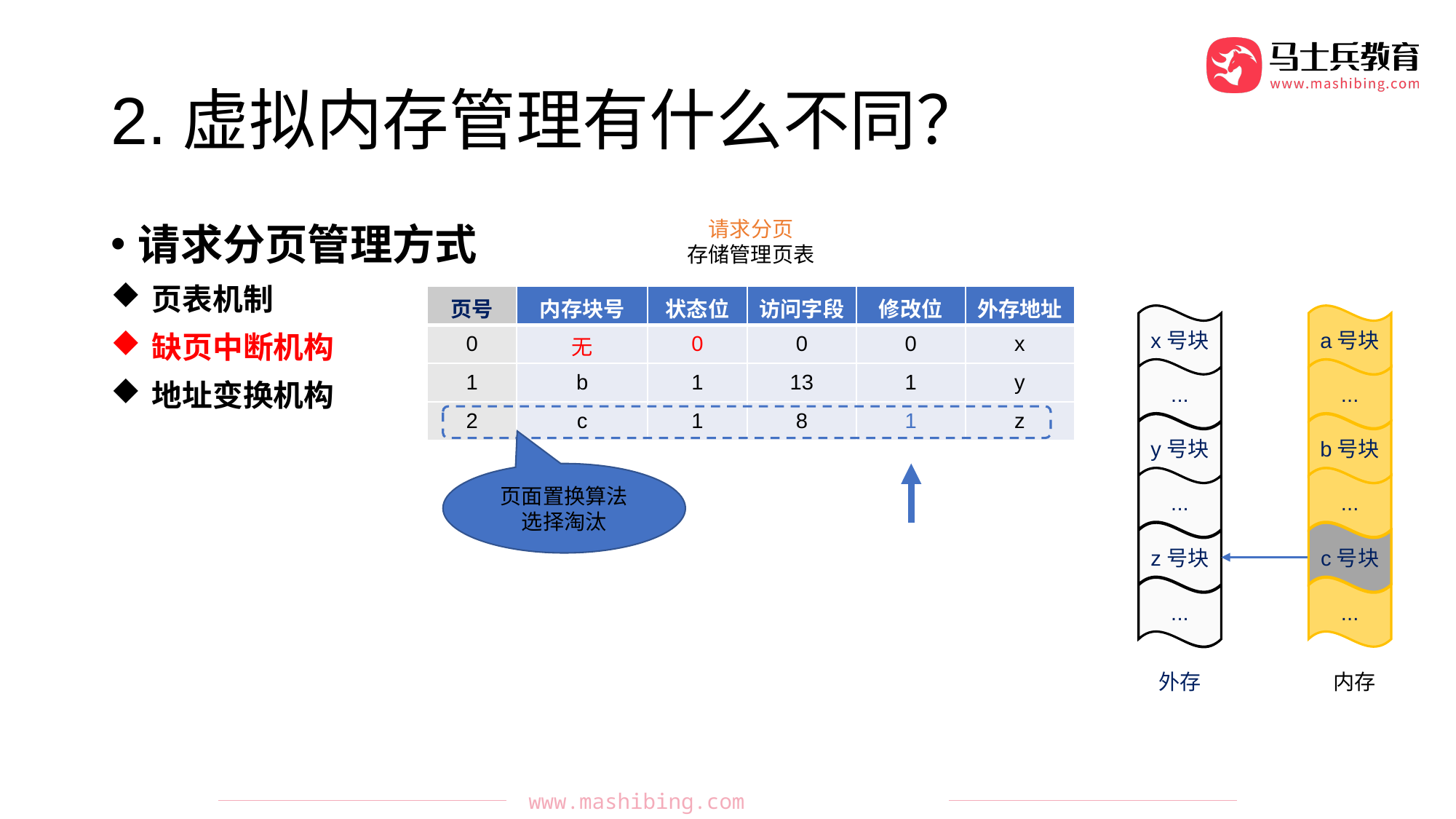

# 2.虚拟内存管理有什么不同？
请求分页
存储管理页表
请求分页管理方式
页表机制
缺页中断机构
地址变换机构
| 页号 | 内存块号 | 状态位 | 访问字段 | 修改位 | 外存地址 |
| --- | --- | --- | --- | --- | --- |
| 0 | 无 | 0 | 0 | 0 | x |
| 1 | b | 1 | 13 | 1 | y |
| 2 | c | 1 | 8 | 1 | z |

x号块
a号块
...
...

y号块
b号块
页面置换算法
选择淘汰
...
...
z号块
c号块
c号块
...
...
外存
内存